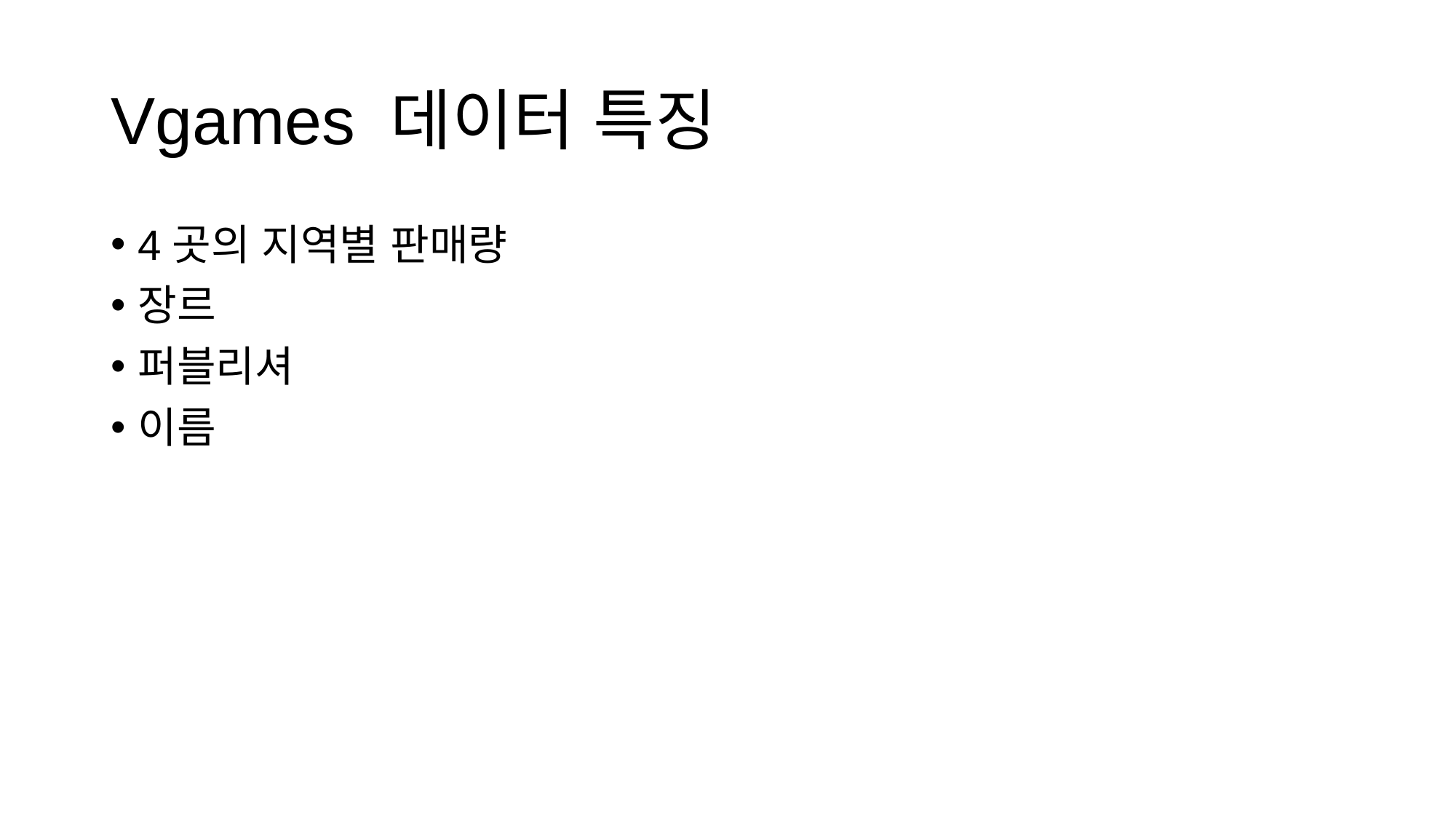

# Vgames 데이터 특징
4곳의 지역별 판매량
장르
퍼블리셔
이름